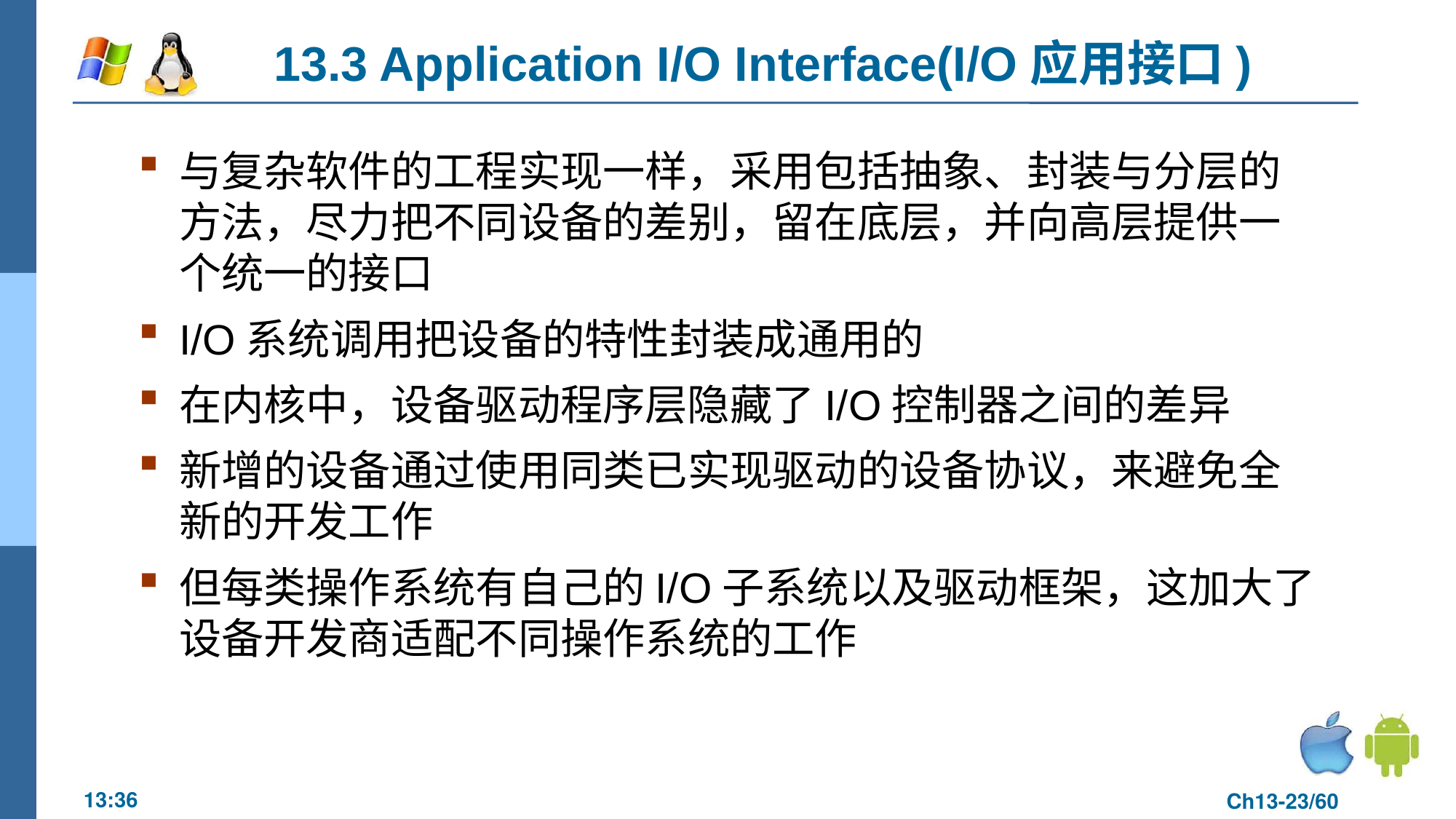

# 13.3 Application I/O Interface(I/O应用接口)
与复杂软件的工程实现一样，采用包括抽象、封装与分层的方法，尽力把不同设备的差别，留在底层，并向高层提供一个统一的接口
I/O系统调用把设备的特性封装成通用的
在内核中，设备驱动程序层隐藏了I/O控制器之间的差异
新增的设备通过使用同类已实现驱动的设备协议，来避免全新的开发工作
但每类操作系统有自己的I/O子系统以及驱动框架，这加大了设备开发商适配不同操作系统的工作